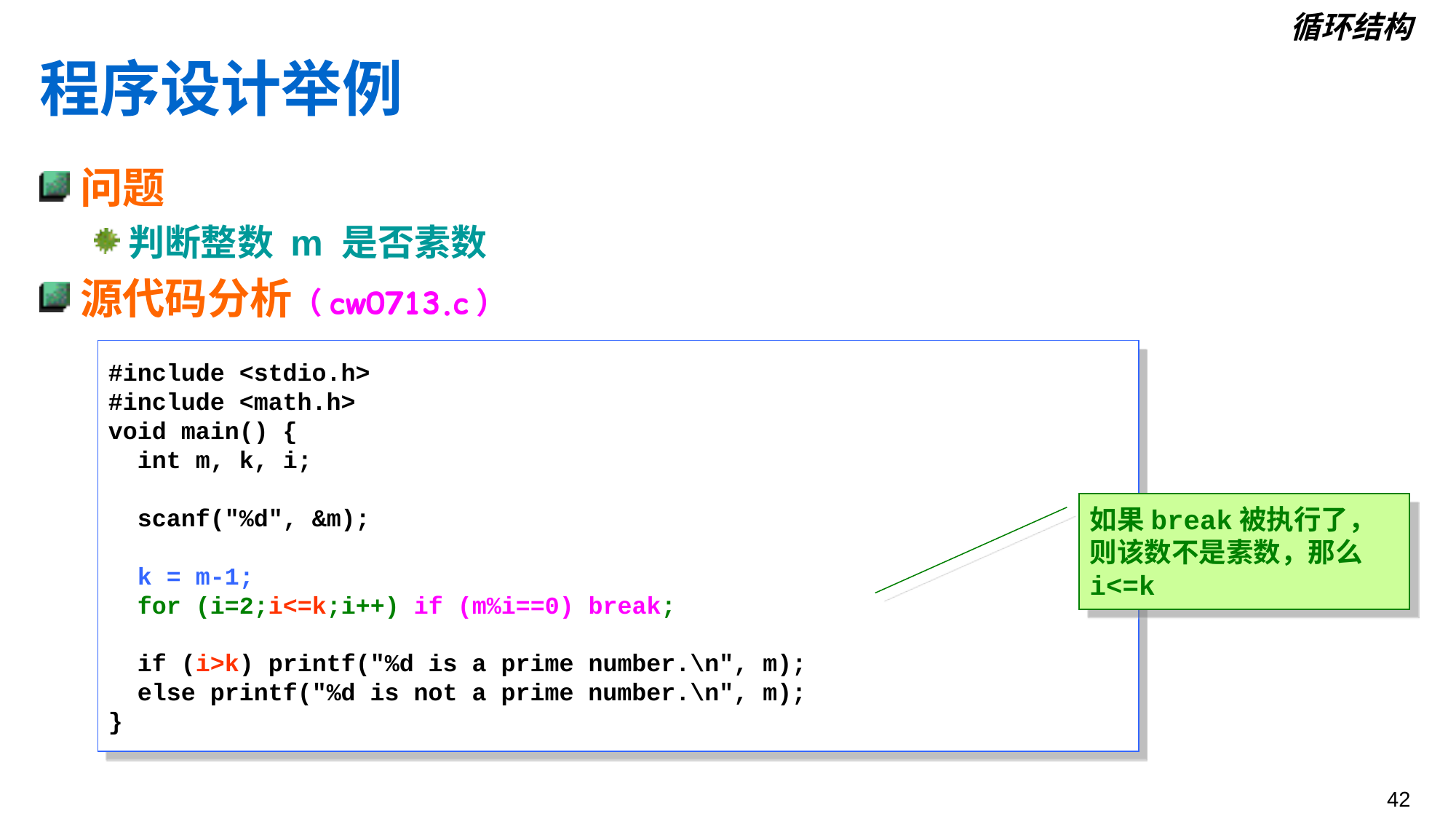

循环结构
# 程序设计举例
问题
判断整数 m 是否素数
源代码分析（cw0713.c）
#include <stdio.h>
#include <math.h>
void main() {
  int m, k, i;

  scanf("%d", &m);

  k = m-1;
  for (i=2;i<=k;i++) if (m%i==0) break;

  if (i>k) printf("%d is a prime number.\n", m);
  else printf("%d is not a prime number.\n", m);
}
如果break被执行了，则该数不是素数，那么i<=k
42